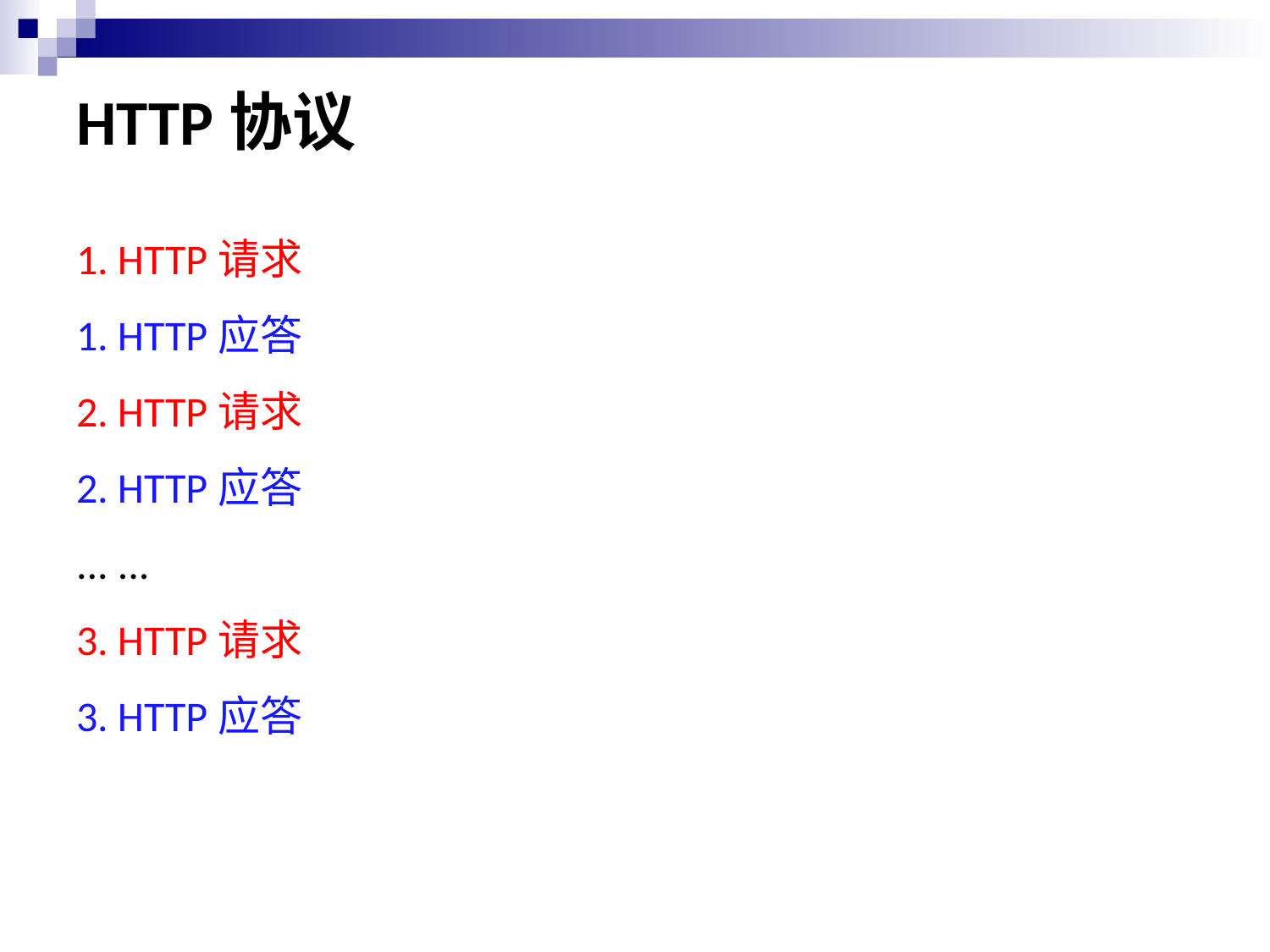

# HTTP协议
1. HTTP请求
1. HTTP应答
2. HTTP请求
2. HTTP应答
... ...
3. HTTP请求
3. HTTP应答